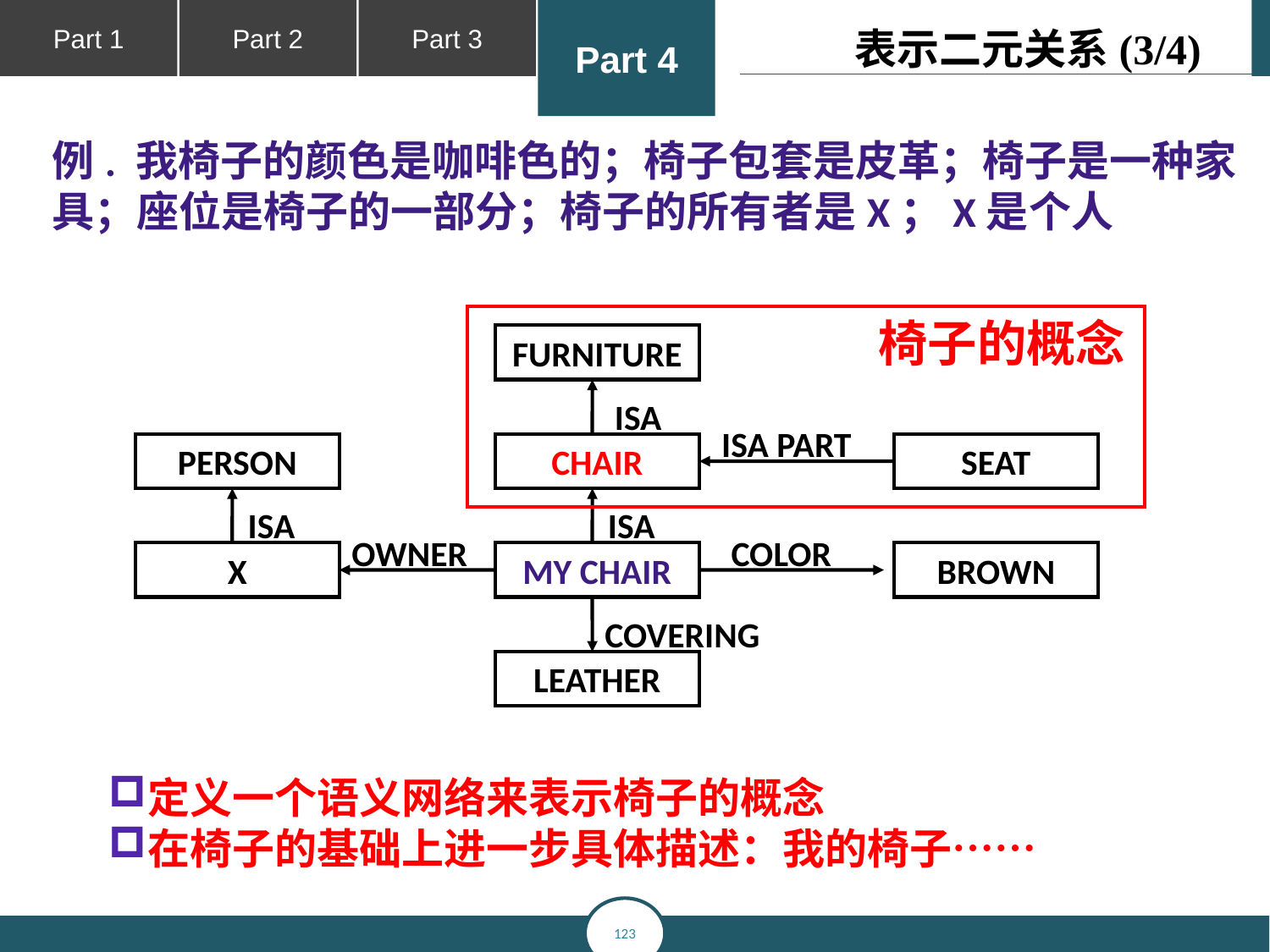

表示二元关系(3/4)
例. 我椅子的颜色是咖啡色的；椅子包套是皮革；椅子是一种家具；座位是椅子的一部分；椅子的所有者是X；X是个人
椅子的概念

FURNITURE

ISA
ISA PART
PERSON
CHAIR
SEAT

    ISA
    ISA
OWNER
COLOR
X
MY CHAIR
BROWN

COVERING
LEATHER
定义一个语义网络来表示椅子的概念
在椅子的基础上进一步具体描述：我的椅子……